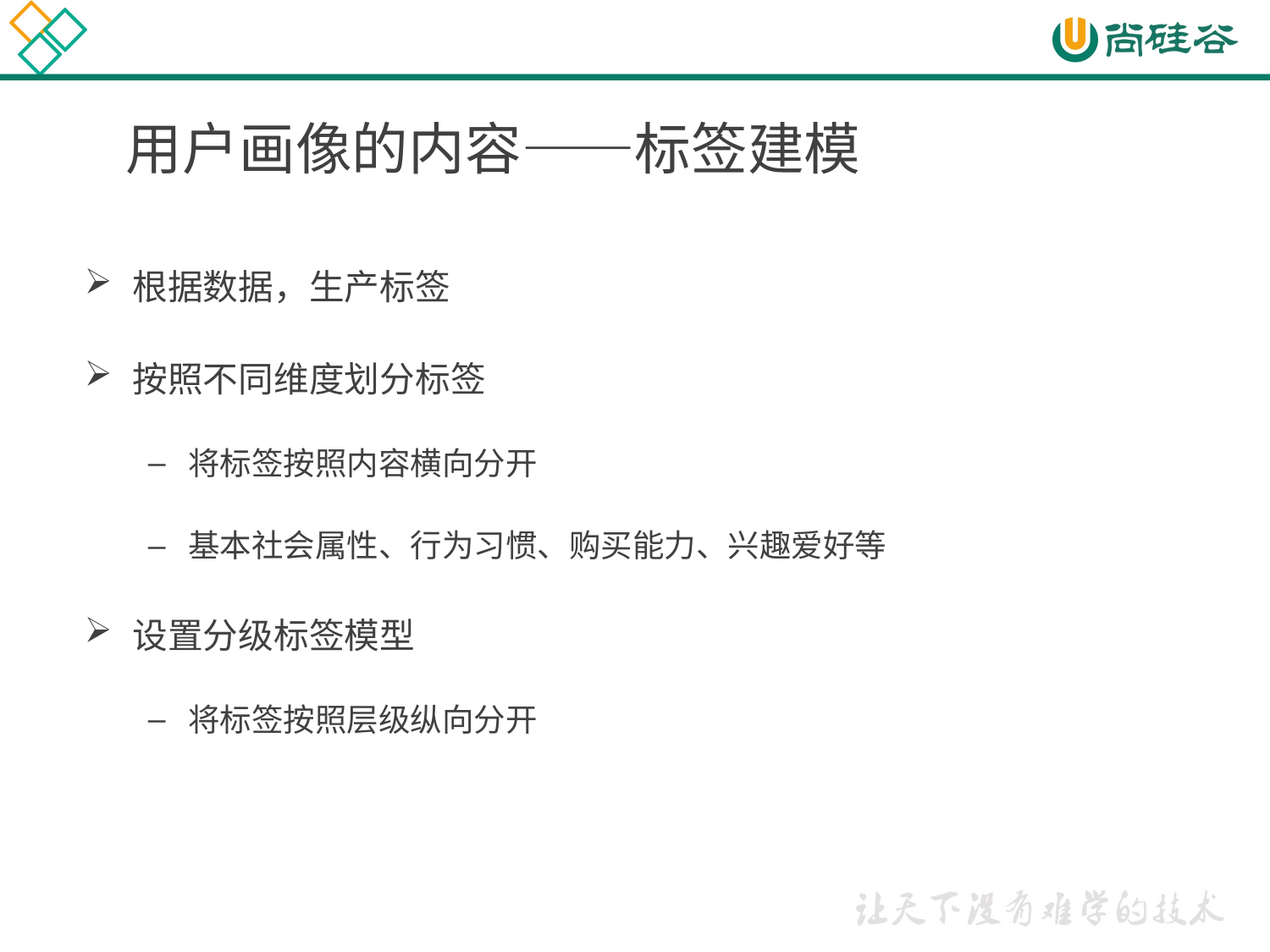

# 用户画像的内容——标签建模
根据数据，生产标签
按照不同维度划分标签
将标签按照内容横向分开
基本社会属性、行为习惯、购买能力、兴趣爱好等
设置分级标签模型
将标签按照层级纵向分开